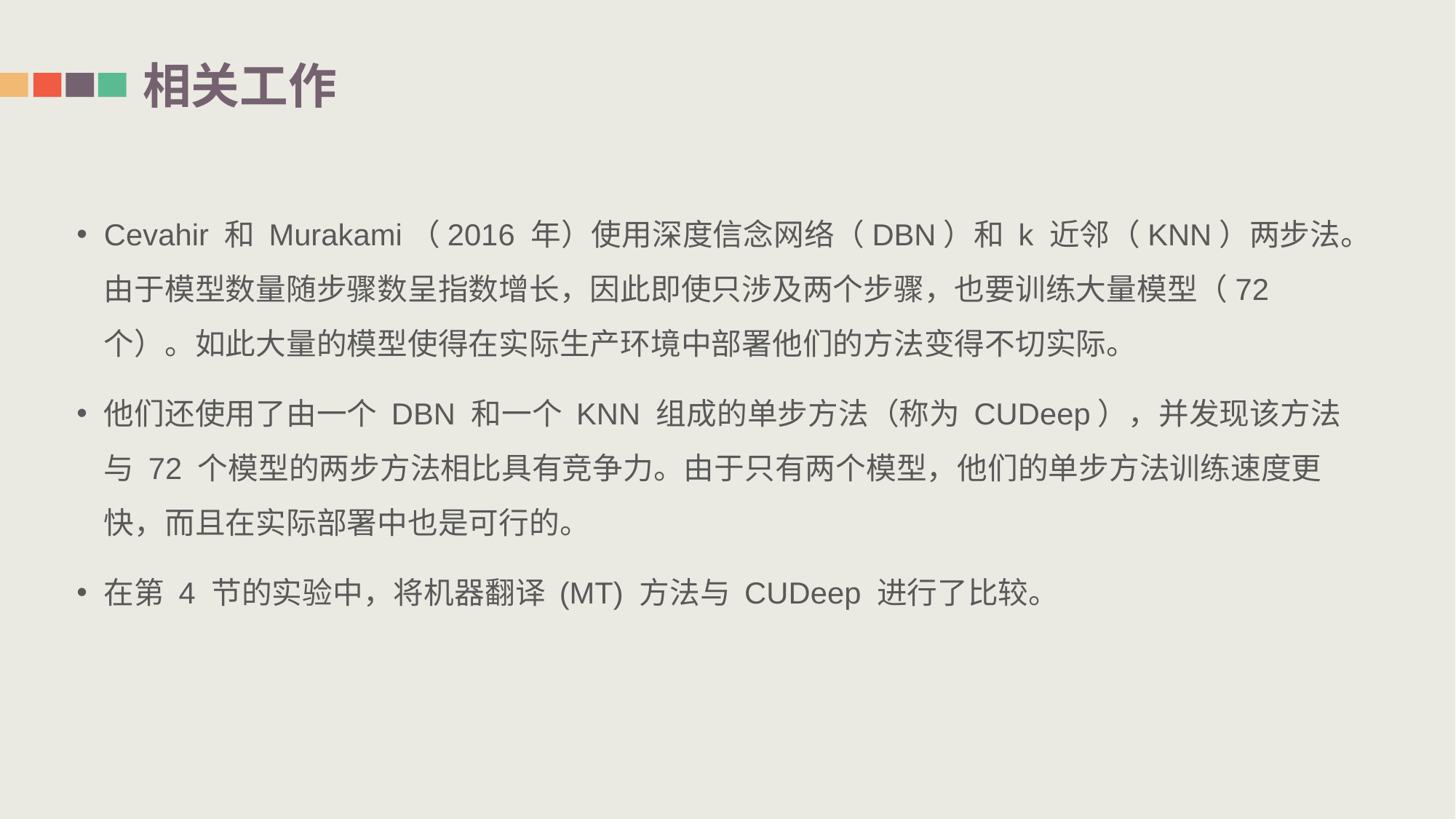

相关工作

Cevahir 和 Murakami（2016 年）使用深度信念网络（DBN）和 k 近邻（KNN）两步法。由于模型数量随步骤数呈指数增长，因此即使只涉及两个步骤，也要训练大量模型（72 个）。如此大量的模型使得在实际生产环境中部署他们的方法变得不切实际。
他们还使用了由一个 DBN 和一个 KNN 组成的单步方法（称为 CUDeep），并发现该方法与 72 个模型的两步方法相比具有竞争力。由于只有两个模型，他们的单步方法训练速度更快，而且在实际部署中也是可行的。
在第 4 节的实验中，将机器翻译 (MT) 方法与 CUDeep 进行了比较。